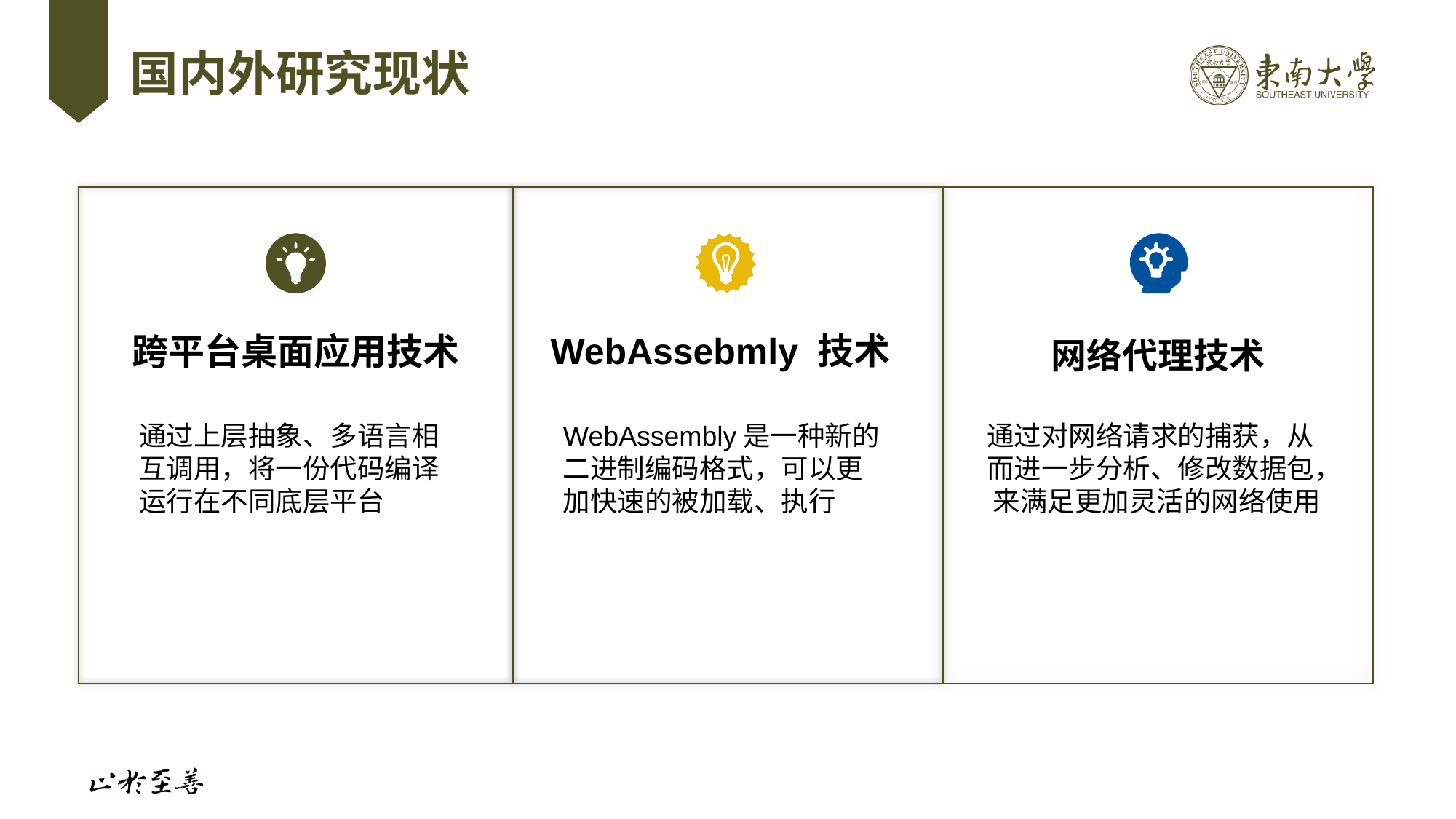

# 国内外研究现状

跨平台桌面应用技术
网络代理技术
WebAssebmly 技术

通过上层抽象、多语言相互调用，将一份代码编译运行在不同底层平台
WebAssembly是一种新的二进制编码格式，可以更加快速的被加载、执行
通过对网络请求的捕获，从而进一步分析、修改数据包， 来满足更加灵活的网络使用
7
阐述小标题观点阐述小标题观点阐述小标题观点阐述小标题观点阐述小标题观点阐述你的小标题观点
阐述小标题观点阐述小标题观点阐述小标题观点阐述小标题观点阐d述小标题观点阐述你的小标题观点
阐述小标题观点阐述小标题观点阐述小标题观点阐述小标题阐述小标题观点阐述小标阐述小标题观点阐述小标题观点阐述小标题观点阐述小标题观点阐述小标题观点阐述你的小标题观点
题观点阐述小标题观点阐述小标题观点阐述小标题观点阐述你的小标题观点
观点阐述小标题观点阐述你的小标题观点